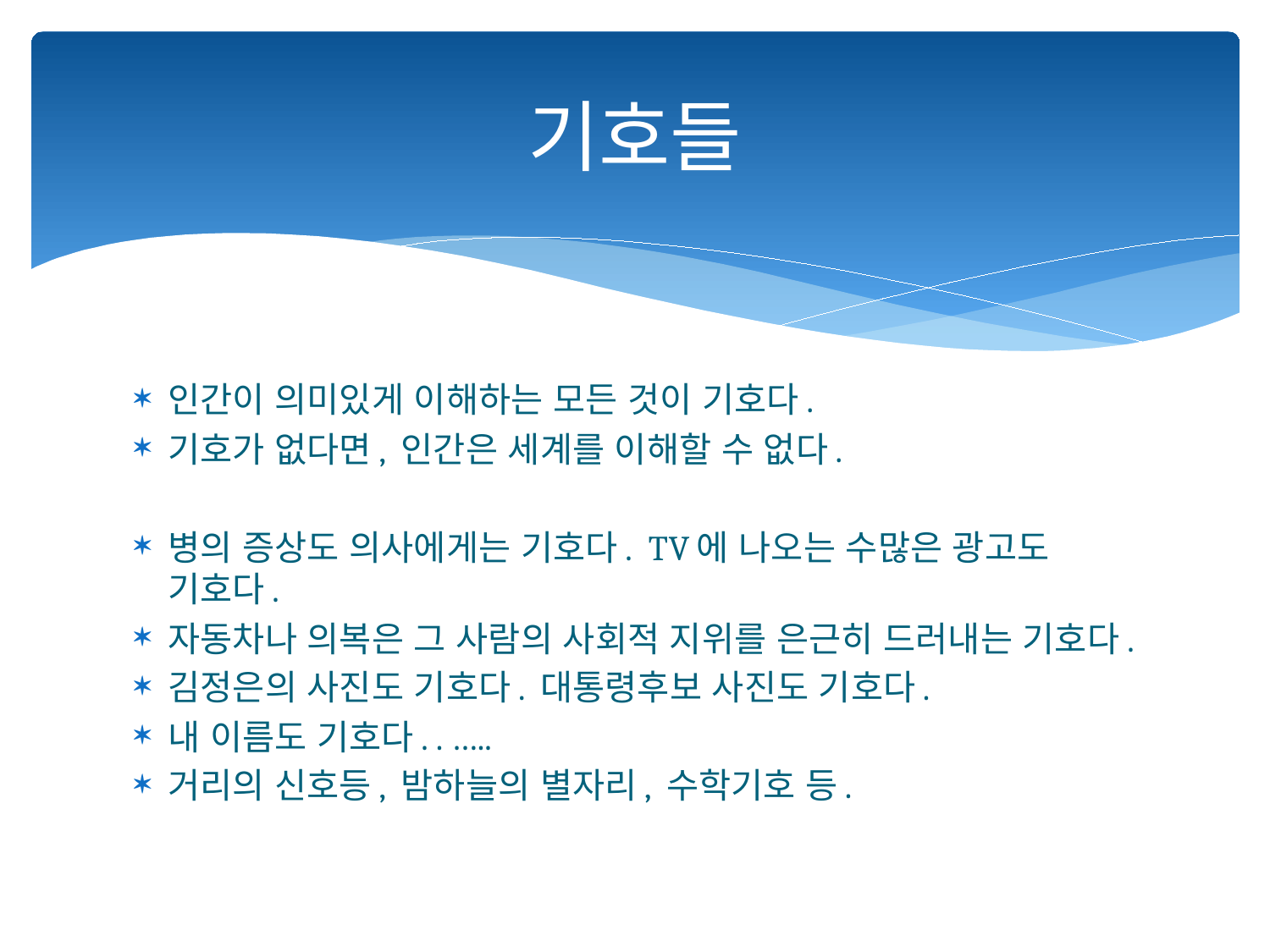

# 기호들
인간이 의미있게 이해하는 모든 것이 기호다.
기호가 없다면, 인간은 세계를 이해할 수 없다.

병의 증상도 의사에게는 기호다.  TV에 나오는 수많은 광고도 기호다.
자동차나 의복은 그 사람의 사회적 지위를 은근히 드러내는 기호다.
김정은의 사진도 기호다. 대통령후보 사진도 기호다.
내 이름도 기호다. . …..
거리의 신호등, 밤하늘의 별자리, 수학기호 등.